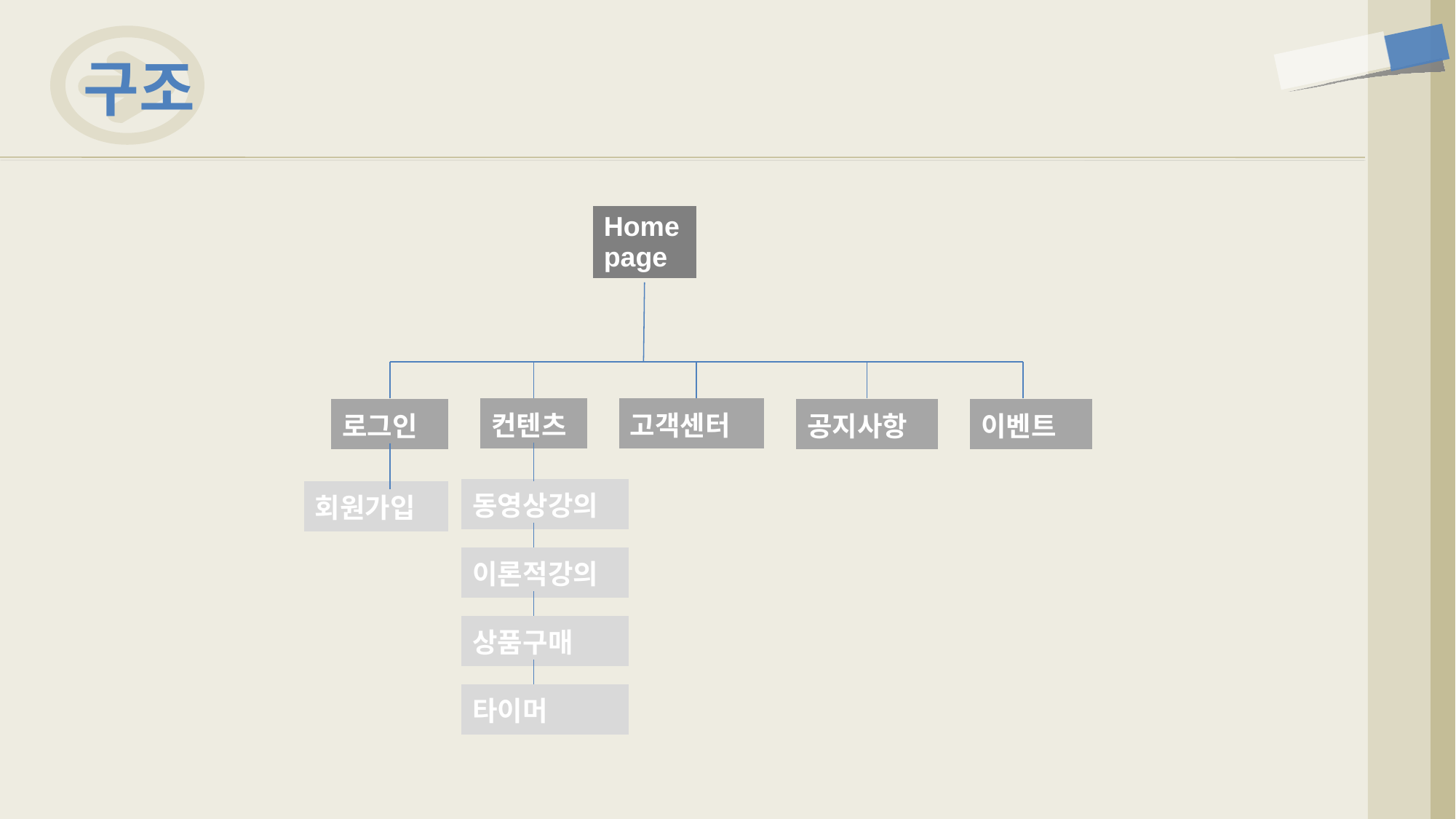

# 구조
| Home page |
| --- |
| 컨텐츠 |
| --- |
| 고객센터 |
| --- |
| 로그인 |
| --- |
| 공지사항 |
| --- |
| 이벤트 |
| --- |
| 동영상강의 |
| --- |
| 회원가입 |
| --- |
| 이론적강의 |
| --- |
| 상품구매 |
| --- |
| 타이머 |
| --- |